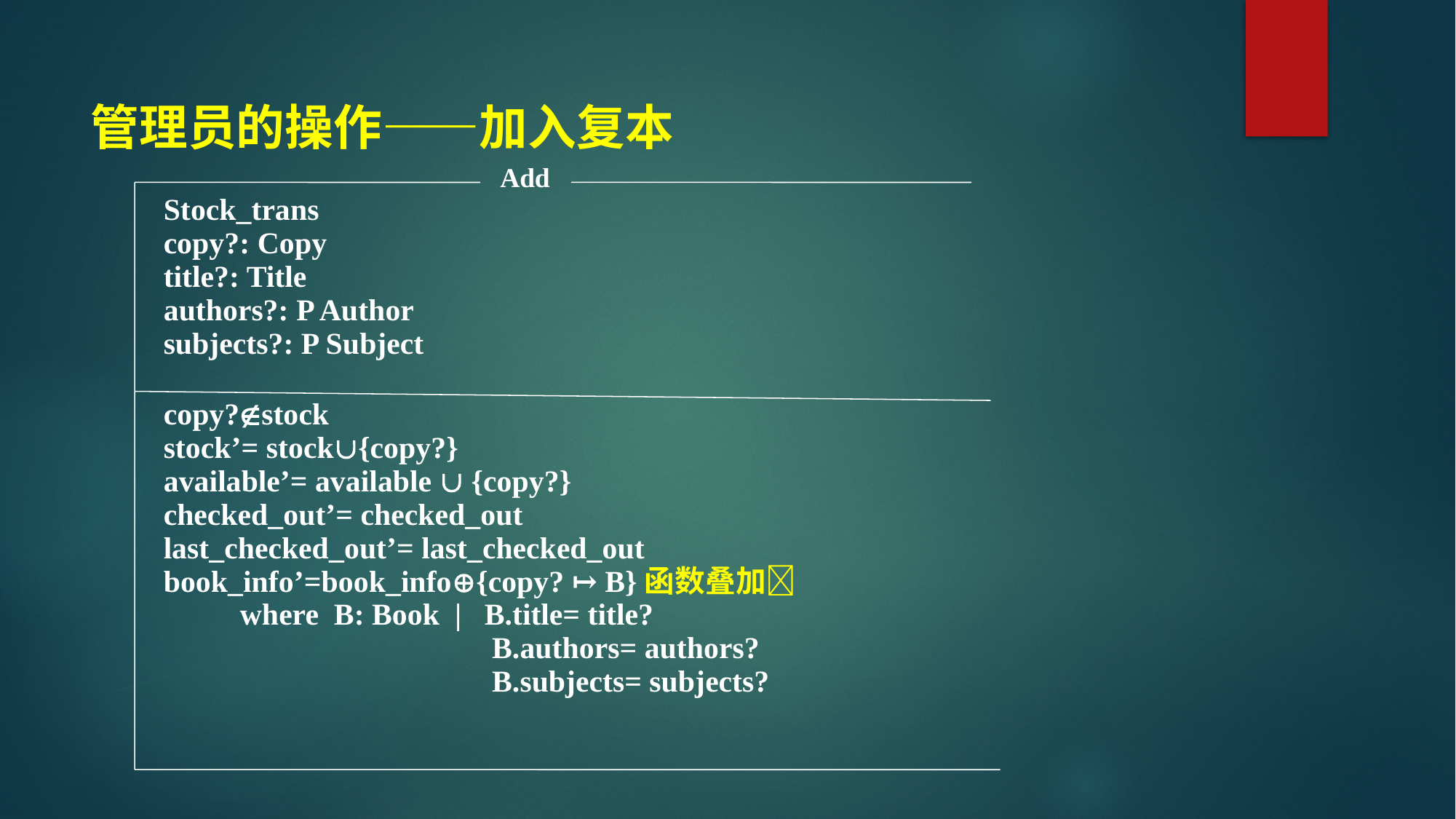

管理员的操作——加入复本
Add

Stock_trans
copy?: Copy
title?: Title
authors?: P Author
subjects?: P Subject

copy?∉stock
stock’= stock∪{copy?}
available’= available ∪ {copy?}
checked_out’= checked_out
last_checked_out’= last_checked_out
book_info’=book_info⊕{copy? ↦ B}函数叠加⊕
          where  B: Book  |   B.title= title?
                                           B.authors= authors?
                                           B.subjects= subjects?